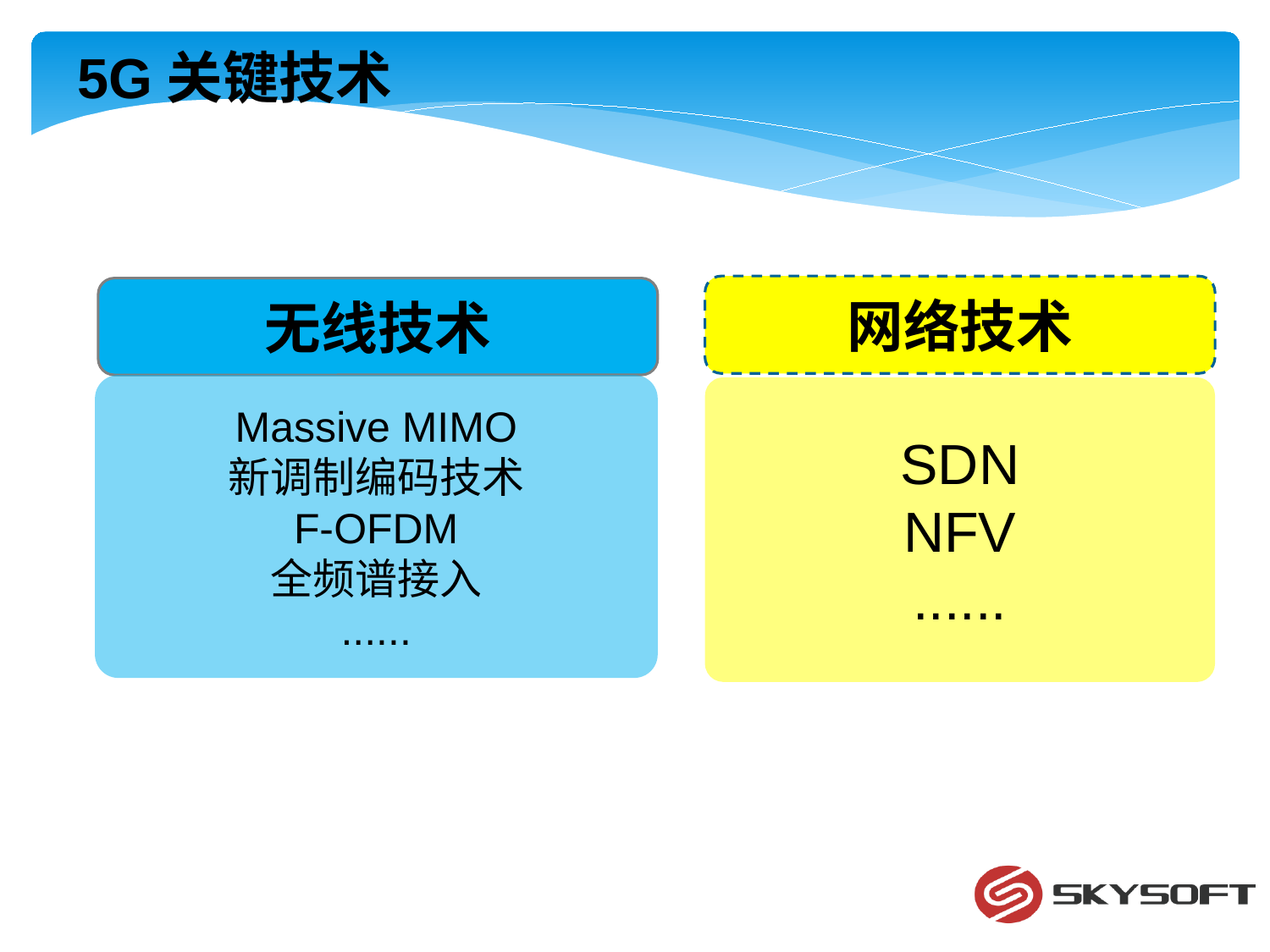

5G关键技术
网络技术
SDN
NFV
......
无线技术
Massive MIMO
新调制编码技术
F-OFDM
全频谱接入
......